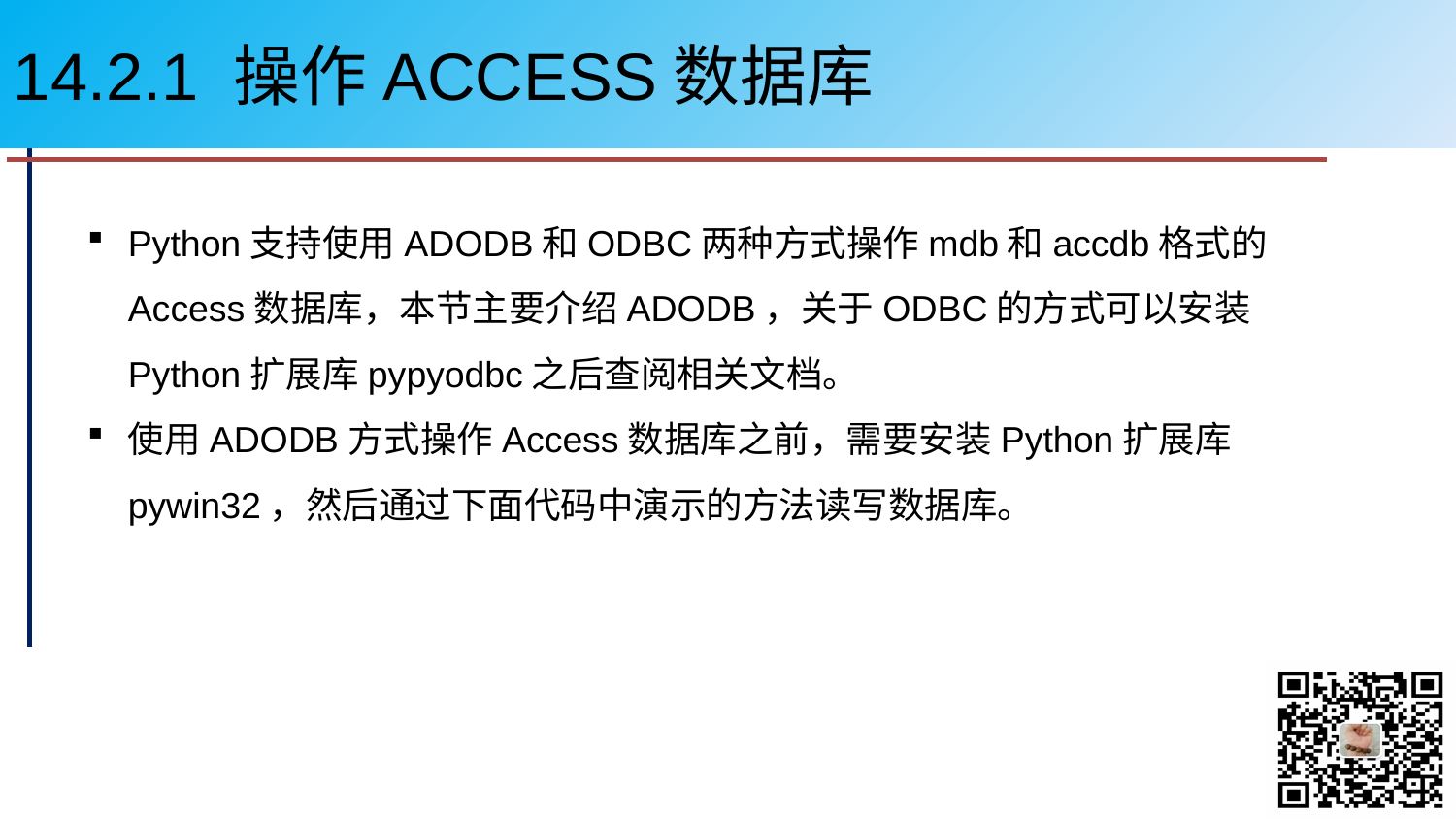

# 14.2.1 操作ACCESS数据库
Python支持使用ADODB和ODBC两种方式操作mdb和accdb格式的Access数据库，本节主要介绍ADODB，关于ODBC的方式可以安装Python扩展库pypyodbc之后查阅相关文档。
使用ADODB方式操作Access数据库之前，需要安装Python扩展库pywin32，然后通过下面代码中演示的方法读写数据库。